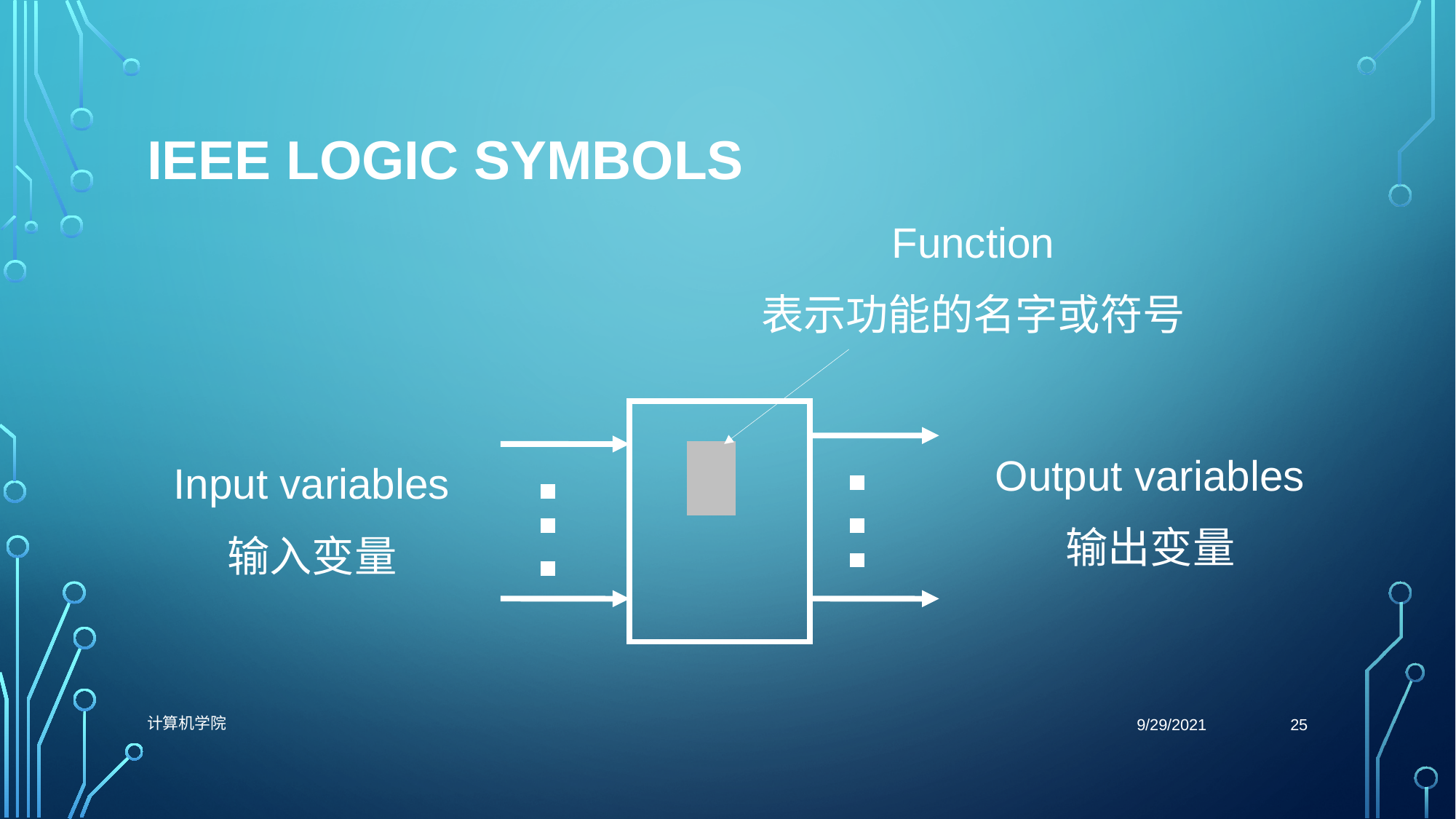

# IEEE Logic Symbols
Function
表示功能的名字或符号

Output variables
输出变量

Input variables
输入变量

25
计算机学院
9/29/2021